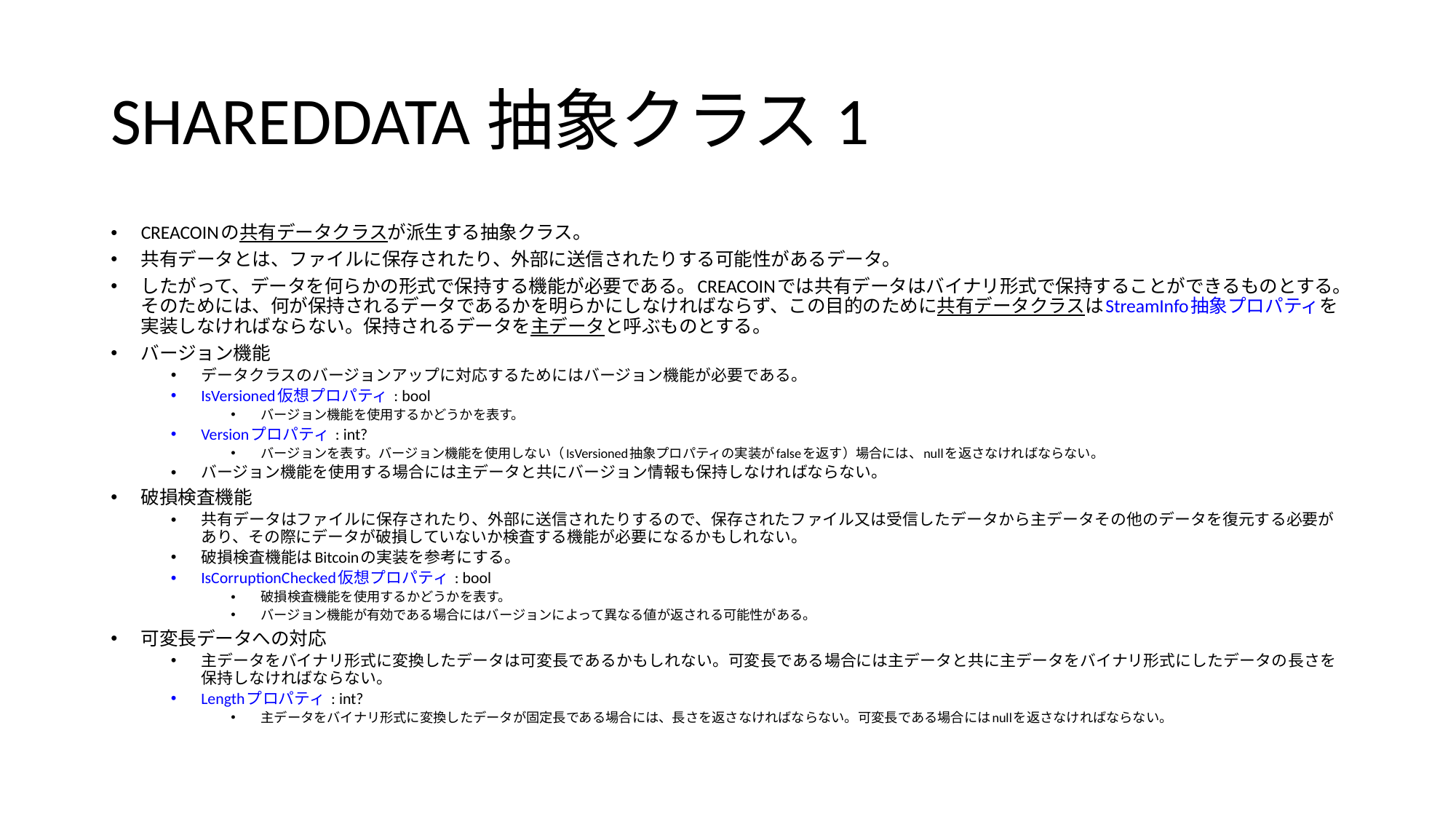

# SHAREDDATA抽象クラス1
CREACOINの共有データクラスが派生する抽象クラス。
共有データとは、ファイルに保存されたり、外部に送信されたりする可能性があるデータ。
したがって、データを何らかの形式で保持する機能が必要である。CREACOINでは共有データはバイナリ形式で保持することができるものとする。そのためには、何が保持されるデータであるかを明らかにしなければならず、この目的のために共有データクラスはStreamInfo抽象プロパティを実装しなければならない。保持されるデータを主データと呼ぶものとする。
バージョン機能
データクラスのバージョンアップに対応するためにはバージョン機能が必要である。
IsVersioned仮想プロパティ : bool
バージョン機能を使用するかどうかを表す。
Versionプロパティ : int?
バージョンを表す。バージョン機能を使用しない（IsVersioned抽象プロパティの実装がfalseを返す）場合には、nullを返さなければならない。
バージョン機能を使用する場合には主データと共にバージョン情報も保持しなければならない。
破損検査機能
共有データはファイルに保存されたり、外部に送信されたりするので、保存されたファイル又は受信したデータから主データその他のデータを復元する必要があり、その際にデータが破損していないか検査する機能が必要になるかもしれない。
破損検査機能はBitcoinの実装を参考にする。
IsCorruptionChecked仮想プロパティ : bool
破損検査機能を使用するかどうかを表す。
バージョン機能が有効である場合にはバージョンによって異なる値が返される可能性がある。
可変長データへの対応
主データをバイナリ形式に変換したデータは可変長であるかもしれない。可変長である場合には主データと共に主データをバイナリ形式にしたデータの長さを保持しなければならない。
Lengthプロパティ : int?
主データをバイナリ形式に変換したデータが固定長である場合には、長さを返さなければならない。可変長である場合にはnullを返さなければならない。